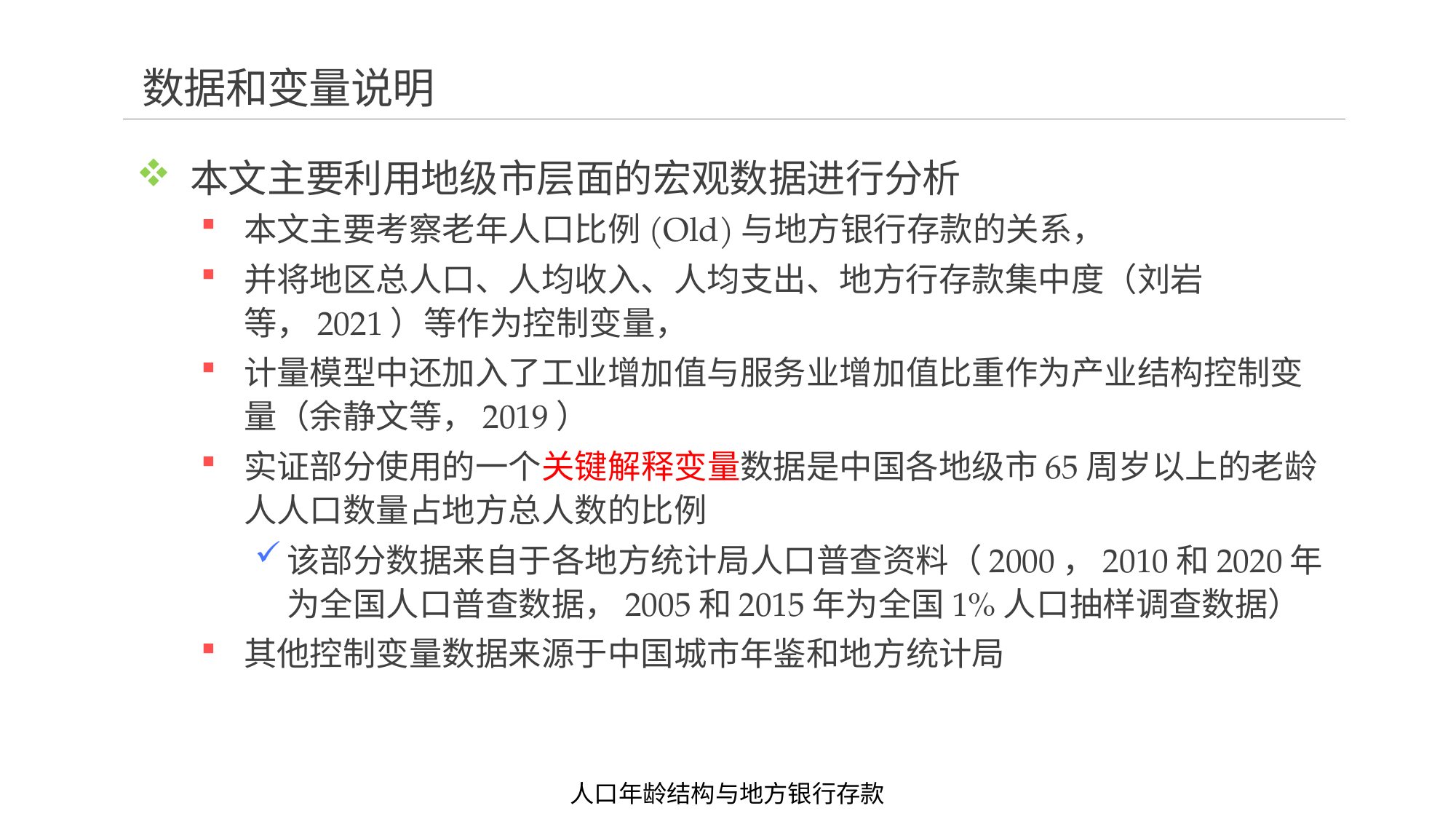

# 数据和变量说明
本文主要利用地级市层面的宏观数据进行分析
本文主要考察老年人口比例(Old)与地方银行存款的关系，
并将地区总人口、人均收入、人均支出、地方行存款集中度（刘岩等，2021）等作为控制变量，
计量模型中还加入了工业增加值与服务业增加值比重作为产业结构控制变量（余静文等，2019）
实证部分使用的一个关键解释变量数据是中国各地级市65周岁以上的老龄人人口数量占地方总人数的比例
该部分数据来自于各地方统计局人口普查资料（2000，2010和2020年为全国人口普查数据，2005和2015年为全国1%人口抽样调查数据）
其他控制变量数据来源于中国城市年鉴和地方统计局

人口年龄结构与地方银行存款